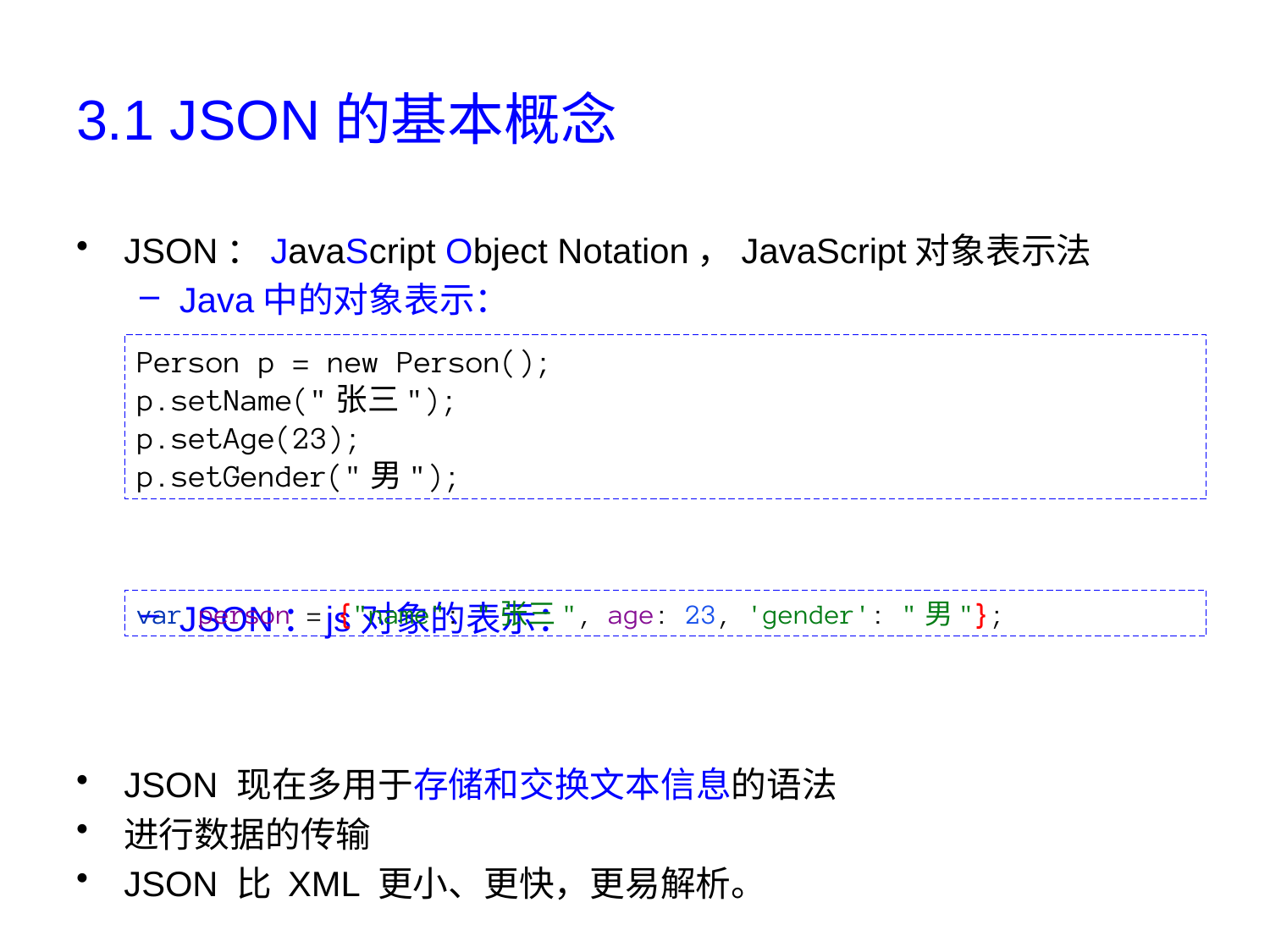

# 3.1 JSON的基本概念
JSON：JavaScript Object Notation，JavaScript对象表示法
Java中的对象表示：

JSON：js对象的表示：

JSON 现在多用于存储和交换文本信息的语法
进行数据的传输
JSON 比 XML 更小、更快，更易解析。

Person p = new Person();
p.setName("张三");
p.setAge(23);
p.setGender("男");
var person = {"name": "张三", age: 23, 'gender': "男"};